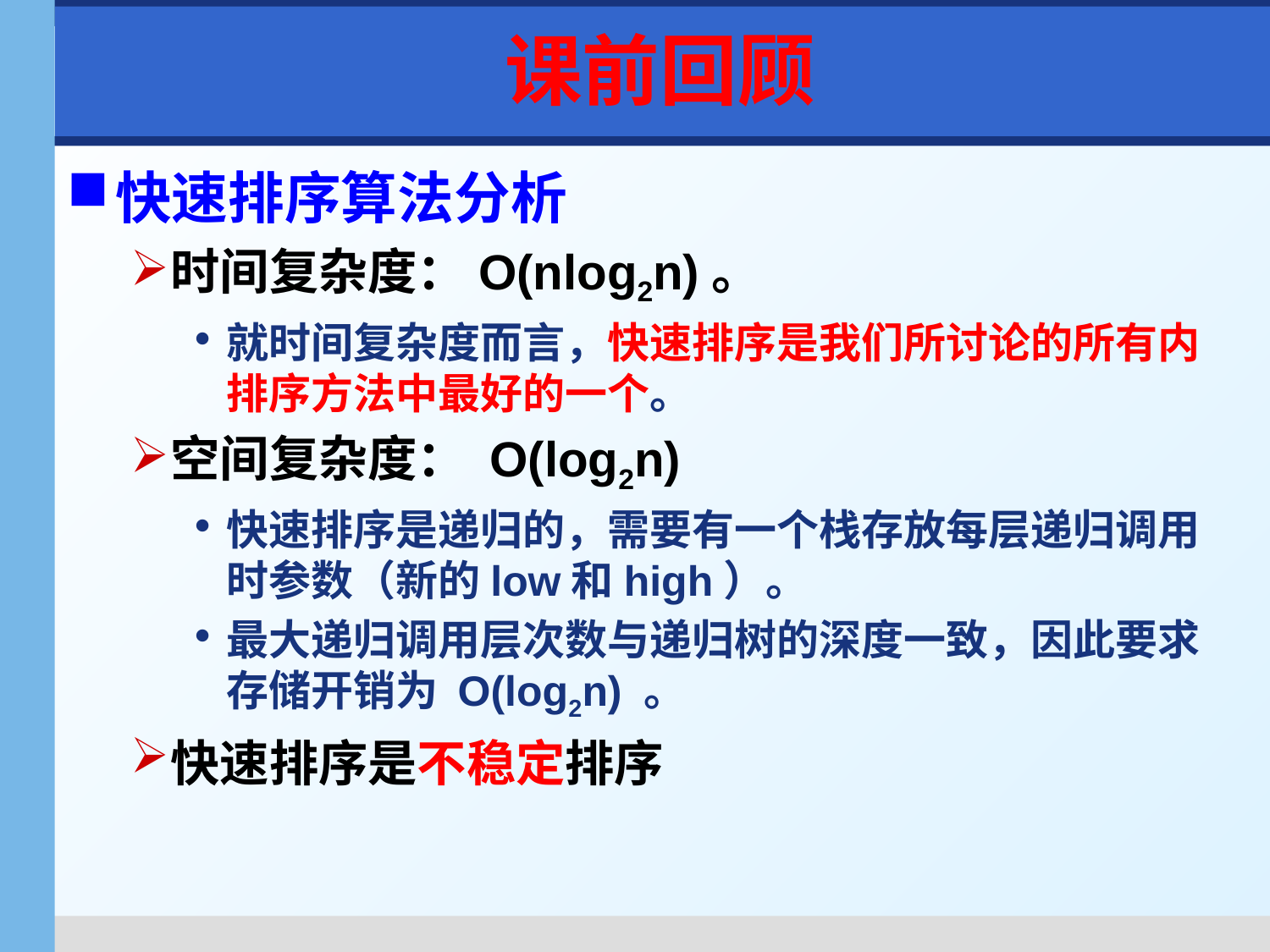

课前回顾
快速排序算法分析
时间复杂度：O(nlog2n)。
就时间复杂度而言，快速排序是我们所讨论的所有内排序方法中最好的一个。
空间复杂度： O(log2n)
快速排序是递归的，需要有一个栈存放每层递归调用时参数（新的low和high）。
最大递归调用层次数与递归树的深度一致，因此要求存储开销为 O(log2n) 。
快速排序是不稳定排序